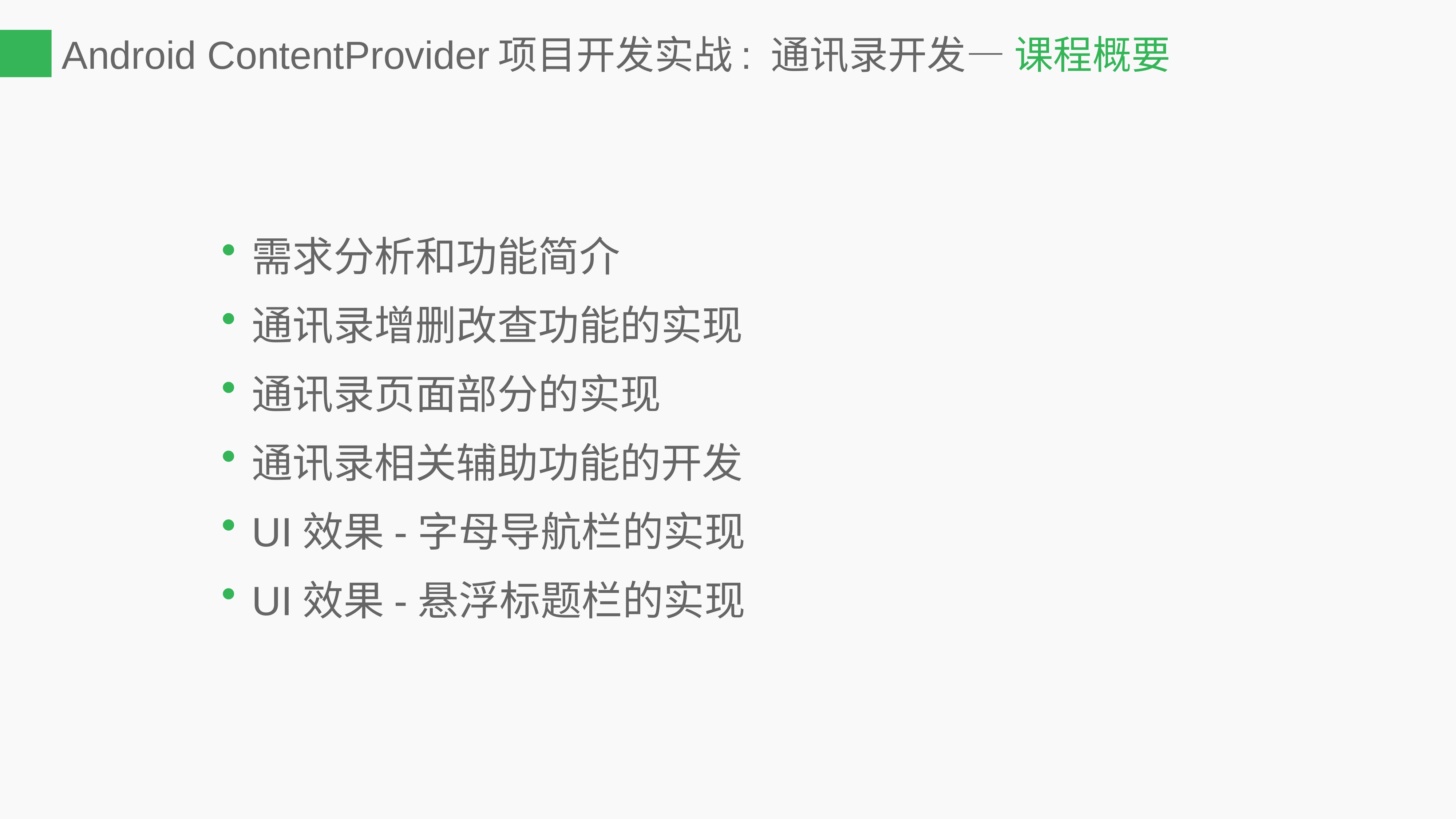

# Android ContentProvider项目开发实战: 通讯录开发— 课程概要
需求分析和功能简介
通讯录增删改查功能的实现
通讯录页面部分的实现
通讯录相关辅助功能的开发
UI效果-字母导航栏的实现
UI效果-悬浮标题栏的实现